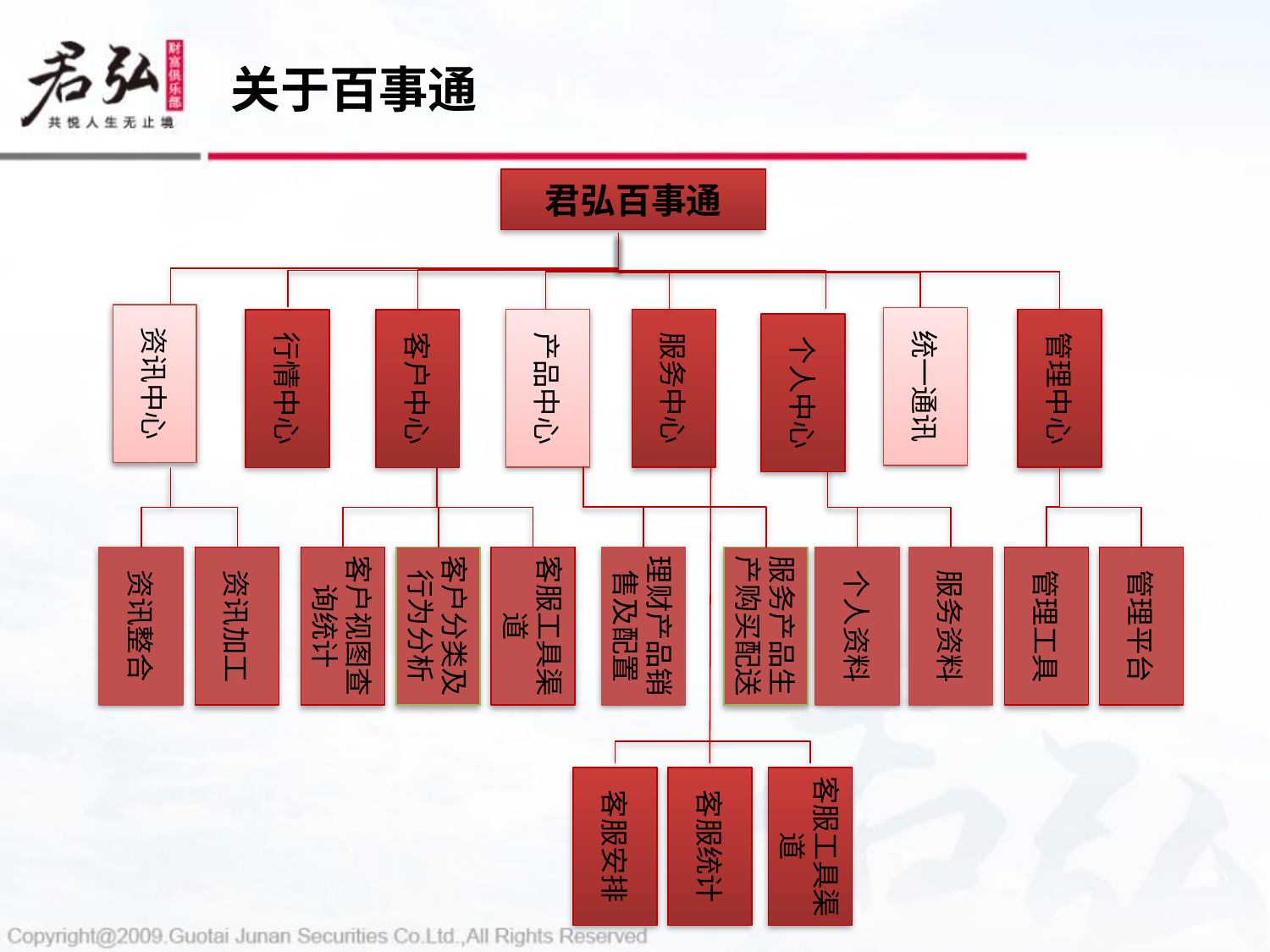

# 关于百事通

君弘百事通

产品中心
服务中心
管理中心
行情中心
客户中心

资讯加工
客户视图查询统计
客户分类及行为分析
客服工具渠道
理财产品销售及配置
服务产品生产购买配送
个人资料
服务资料
管理工具
管理平台

客服安排
客服统计
客服工具渠道
资讯整合
资讯中心
统一通讯
个人中心